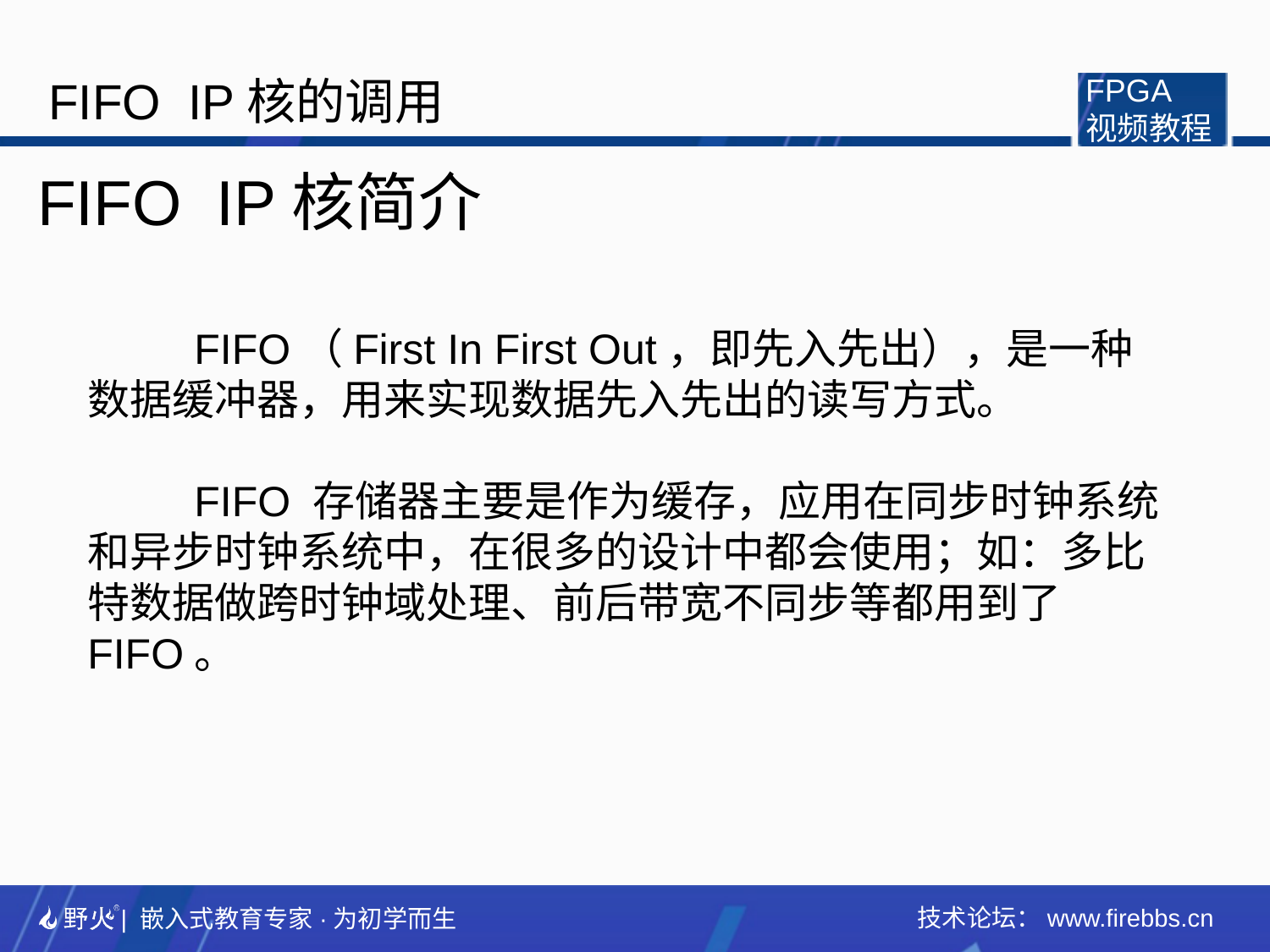

FIFO  IP核的调用
FPGA
视频教程
FIFO  IP核简介
         FIFO（First In First Out，即先入先出），是一种数据缓冲器，用来实现数据先入先出的读写方式。

         FIFO 存储器主要是作为缓存，应用在同步时钟系统和异步时钟系统中，在很多的设计中都会使用；如：多比特数据做跨时钟域处理、前后带宽不同步等都用到了FIFO。